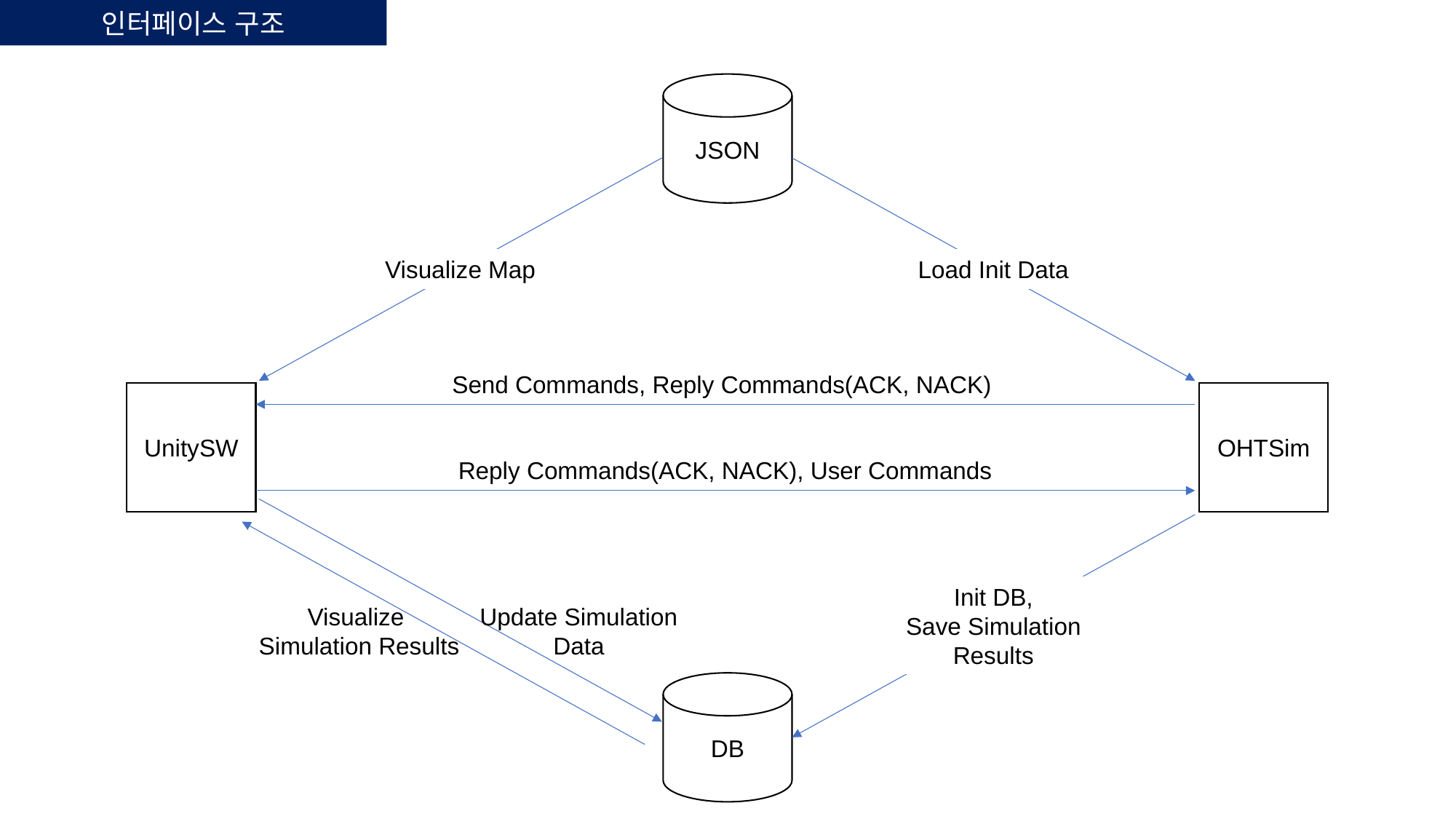

인터페이스 구조
JSON
Visualize Map
Load Init Data
Send Commands, Reply Commands(ACK, NACK)

UnitySW

OHTSim
Reply Commands(ACK, NACK), User Commands
Init DB,
Save Simulation Results
Visualize
Simulation Results
Update Simulation Data
DB